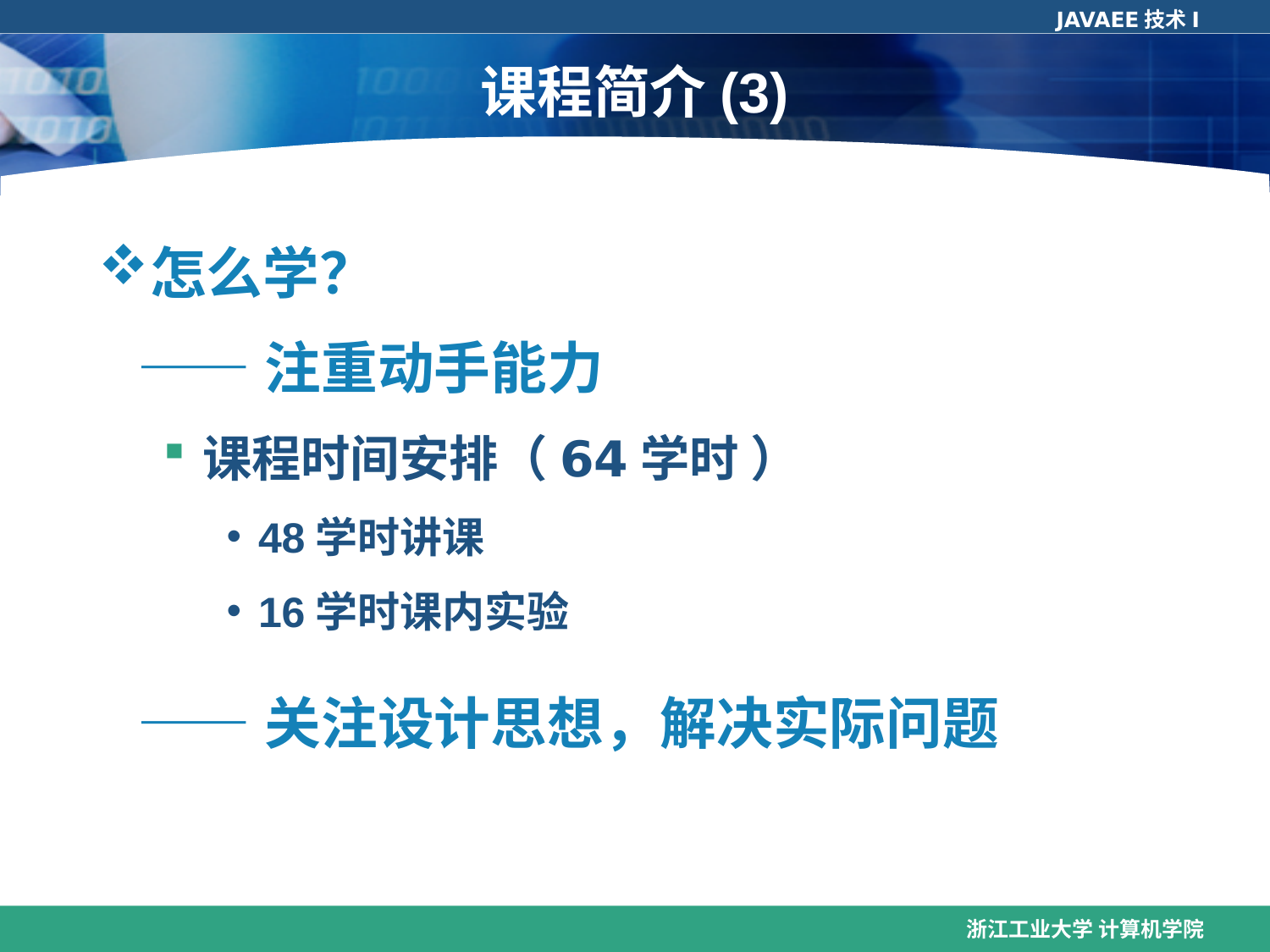

# 课程简介(3)
怎么学？
   ——注重动手能力
课程时间安排（64学时 ）
48学时讲课
16学时课内实验
   ——关注设计思想，解决实际问题